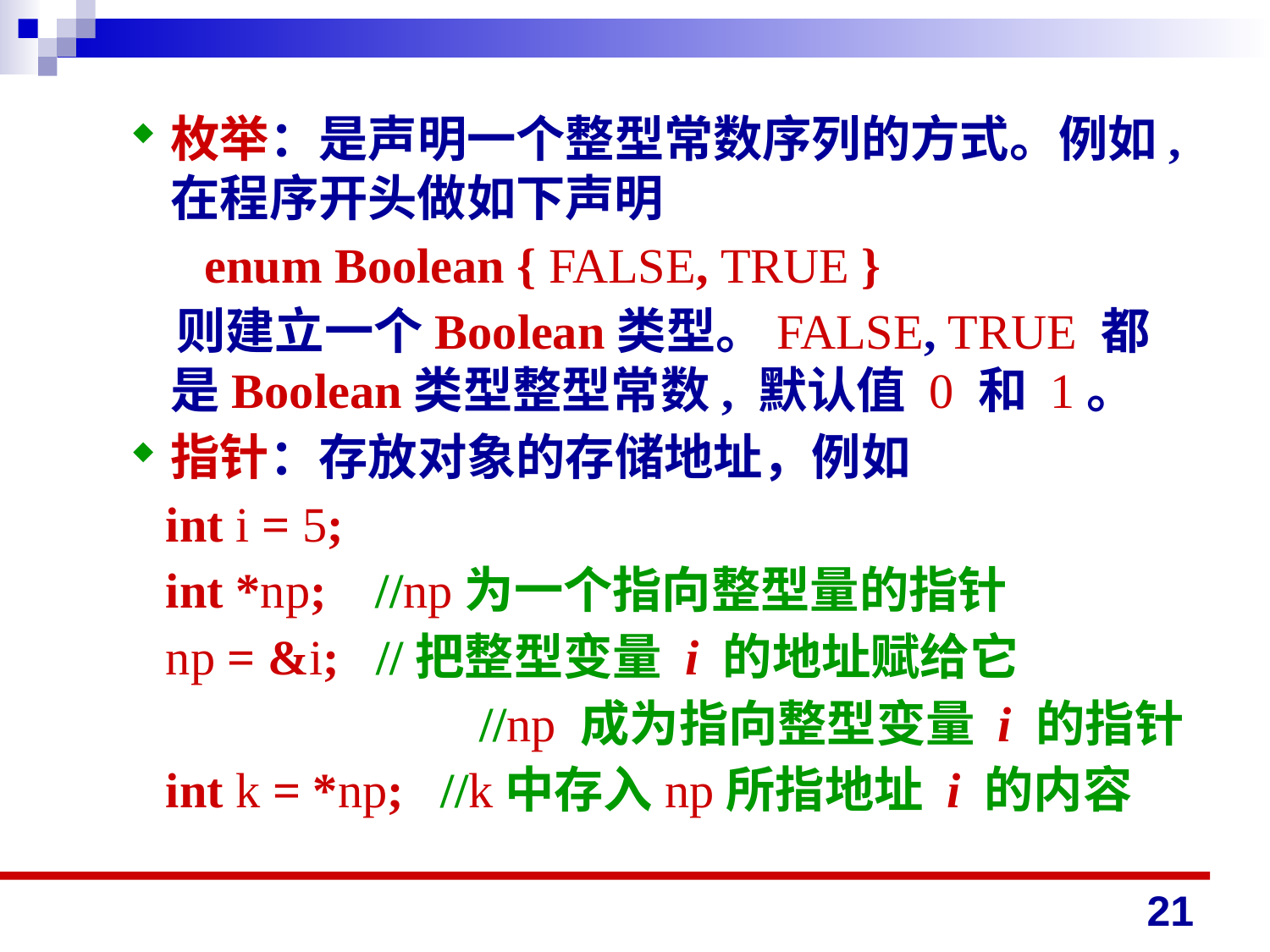

枚举：是声明一个整型常数序列的方式。例如, 在程序开头做如下声明
      enum Boolean { FALSE, TRUE }
   则建立一个Boolean类型。FALSE, TRUE 都是Boolean类型整型常数, 默认值 0 和 1。
指针：存放对象的存储地址，例如
        int i = 5;
        int *np;    //np为一个指向整型量的指针
        np = &i;   //把整型变量 i 的地址赋给它
		        //np 成为指向整型变量 i 的指针
        int k = *np;   //k中存入np所指地址 i 的内容
21